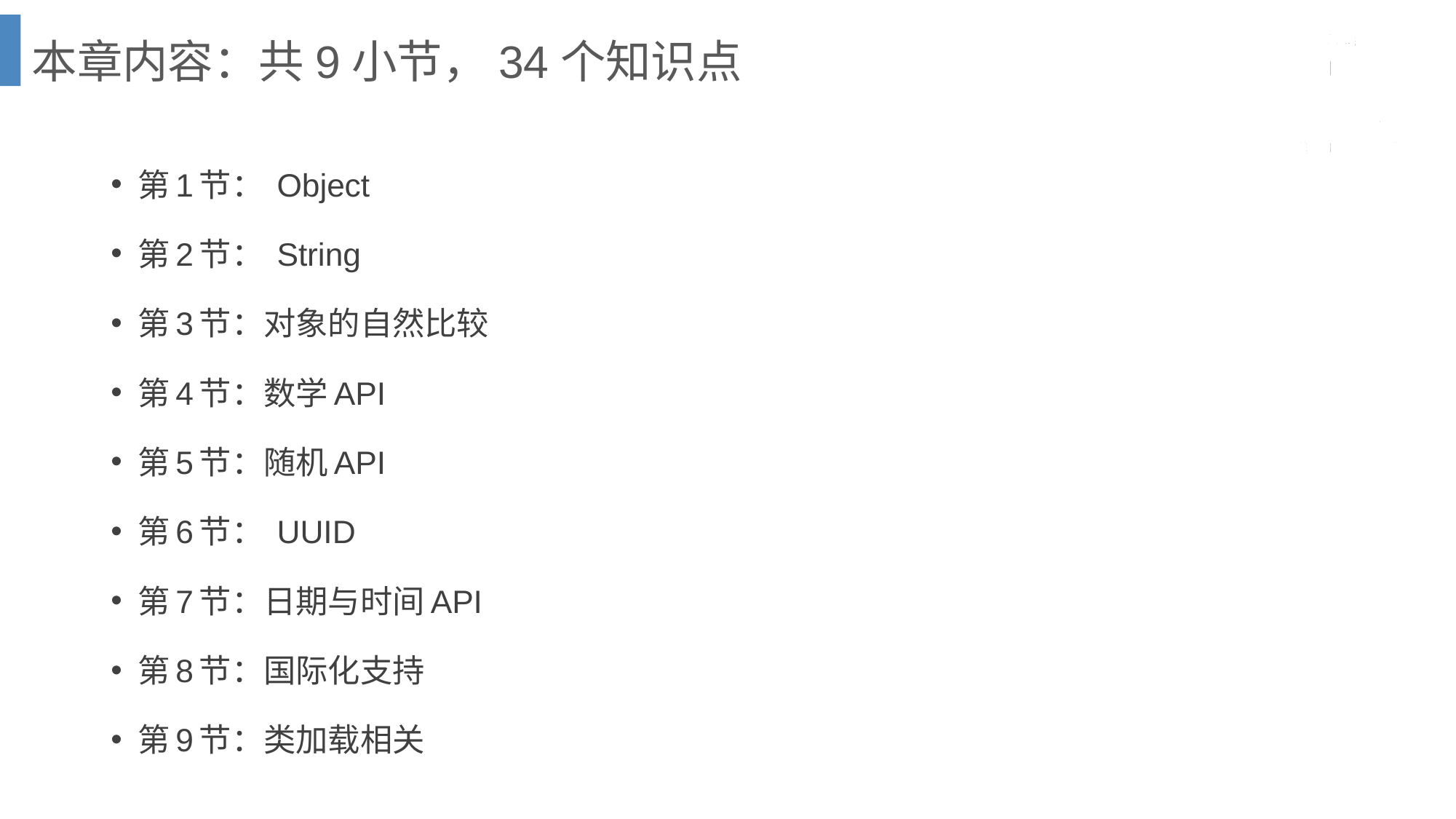

# 本章内容：共9小节，34个知识点
第1节： Object
第2节： String
第3节：对象的自然比较
第4节：数学API
第5节：随机API
第6节： UUID
第7节：日期与时间API
第8节：国际化支持
第9节：类加载相关